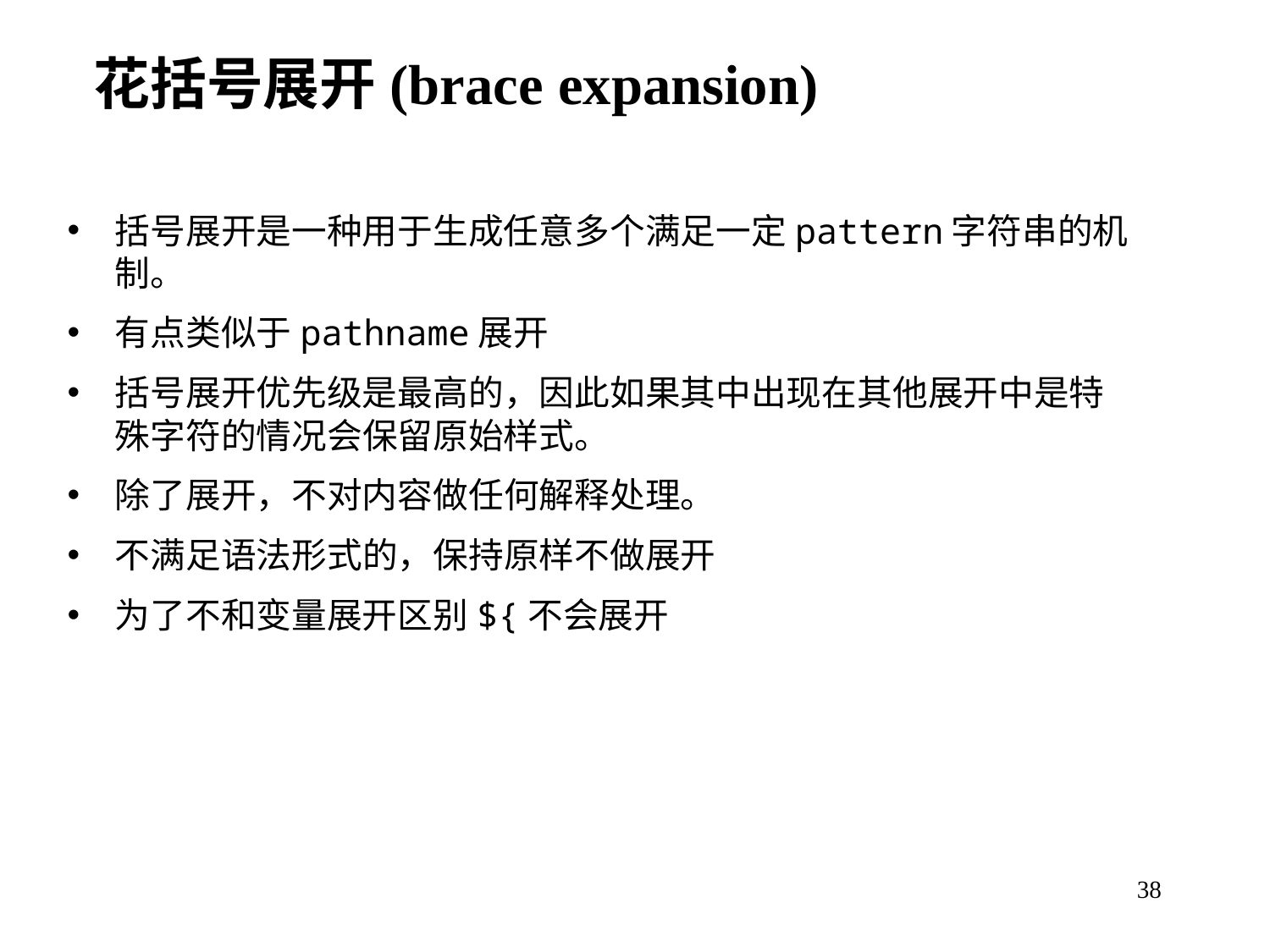

花括号展开(brace expansion)
括号展开是一种用于生成任意多个满足一定pattern字符串的机制。
有点类似于pathname展开
括号展开优先级是最高的，因此如果其中出现在其他展开中是特殊字符的情况会保留原始样式。
除了展开，不对内容做任何解释处理。
不满足语法形式的，保持原样不做展开
为了不和变量展开区别${不会展开
38